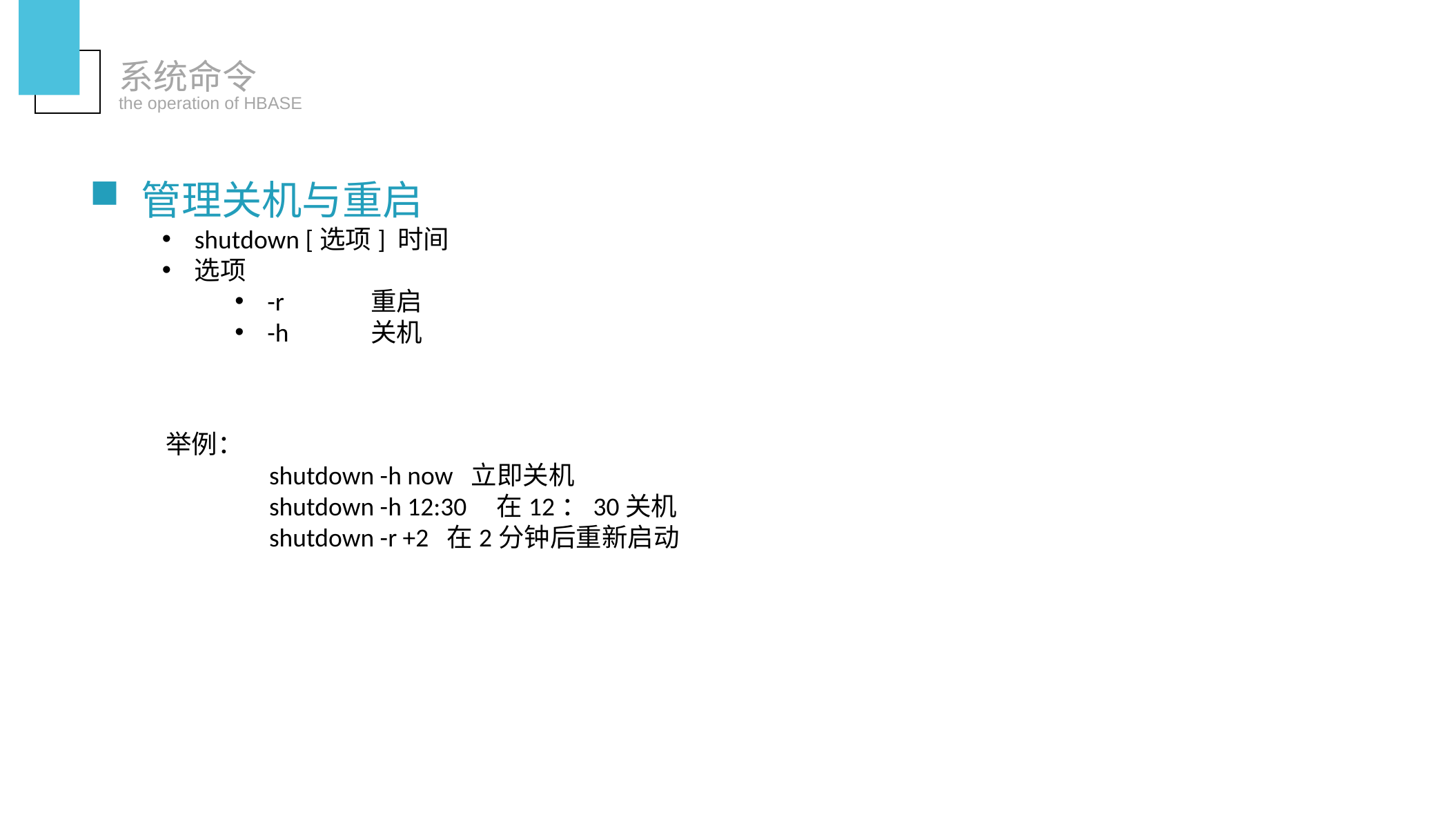

系统命令
the operation of HBASE

管理关机与重启
shutdown [选项] 时间
选项
-r	重启
-h	关机

举例：
	shutdown -h now  立即关机
	shutdown -h 12:30    在12：30关机
	shutdown -r +2  在2分钟后重新启动